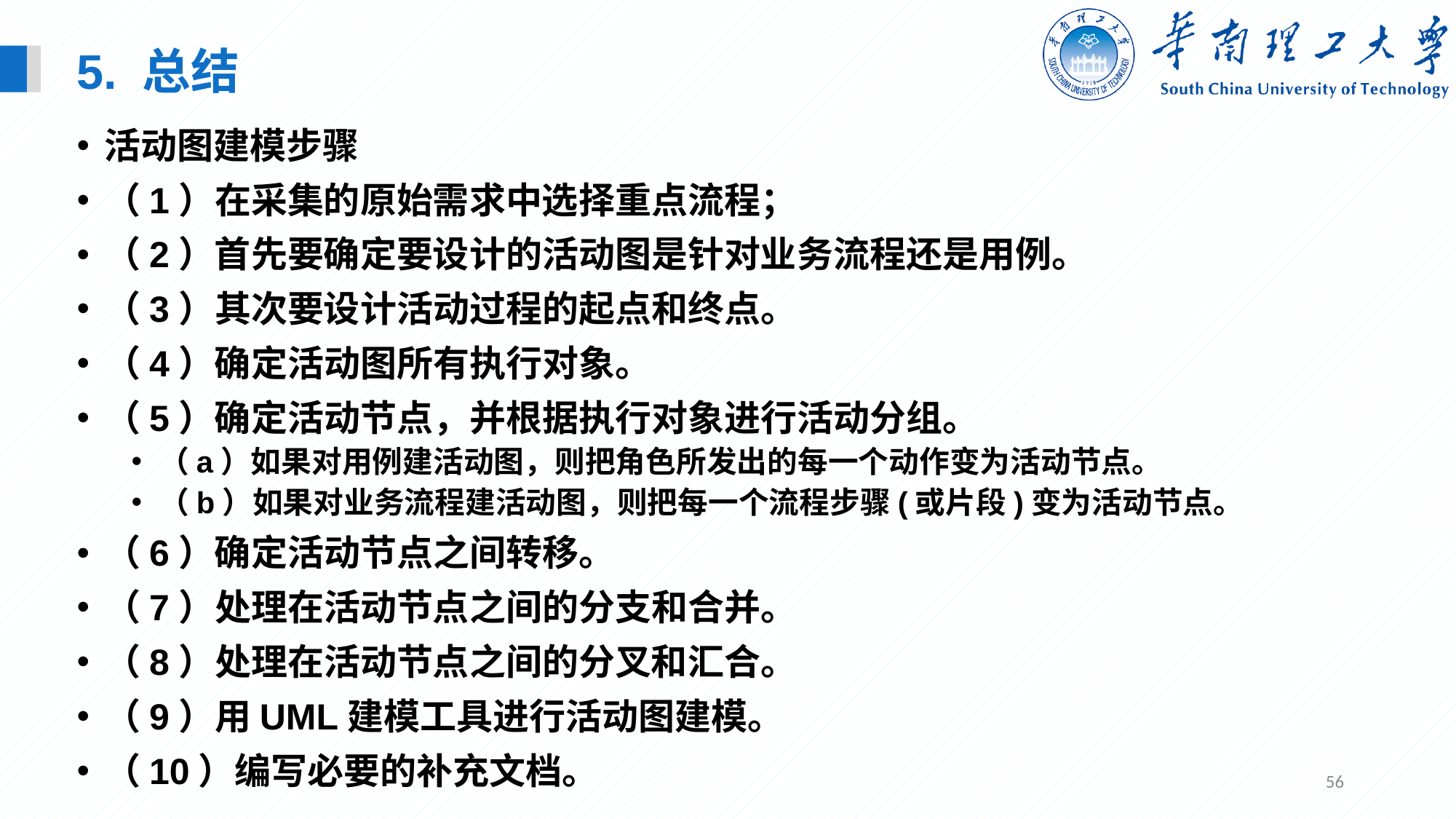

5. 总结
活动图建模步骤
（1）在采集的原始需求中选择重点流程；
（2）首先要确定要设计的活动图是针对业务流程还是用例。
（3）其次要设计活动过程的起点和终点。
（4）确定活动图所有执行对象。
（5）确定活动节点，并根据执行对象进行活动分组。
（a）如果对用例建活动图，则把角色所发出的每一个动作变为活动节点。
（b）如果对业务流程建活动图，则把每一个流程步骤(或片段)变为活动节点。
（6）确定活动节点之间转移。
（7）处理在活动节点之间的分支和合并。
（8）处理在活动节点之间的分叉和汇合。
（9）用UML建模工具进行活动图建模。
（10）编写必要的补充文档。
56